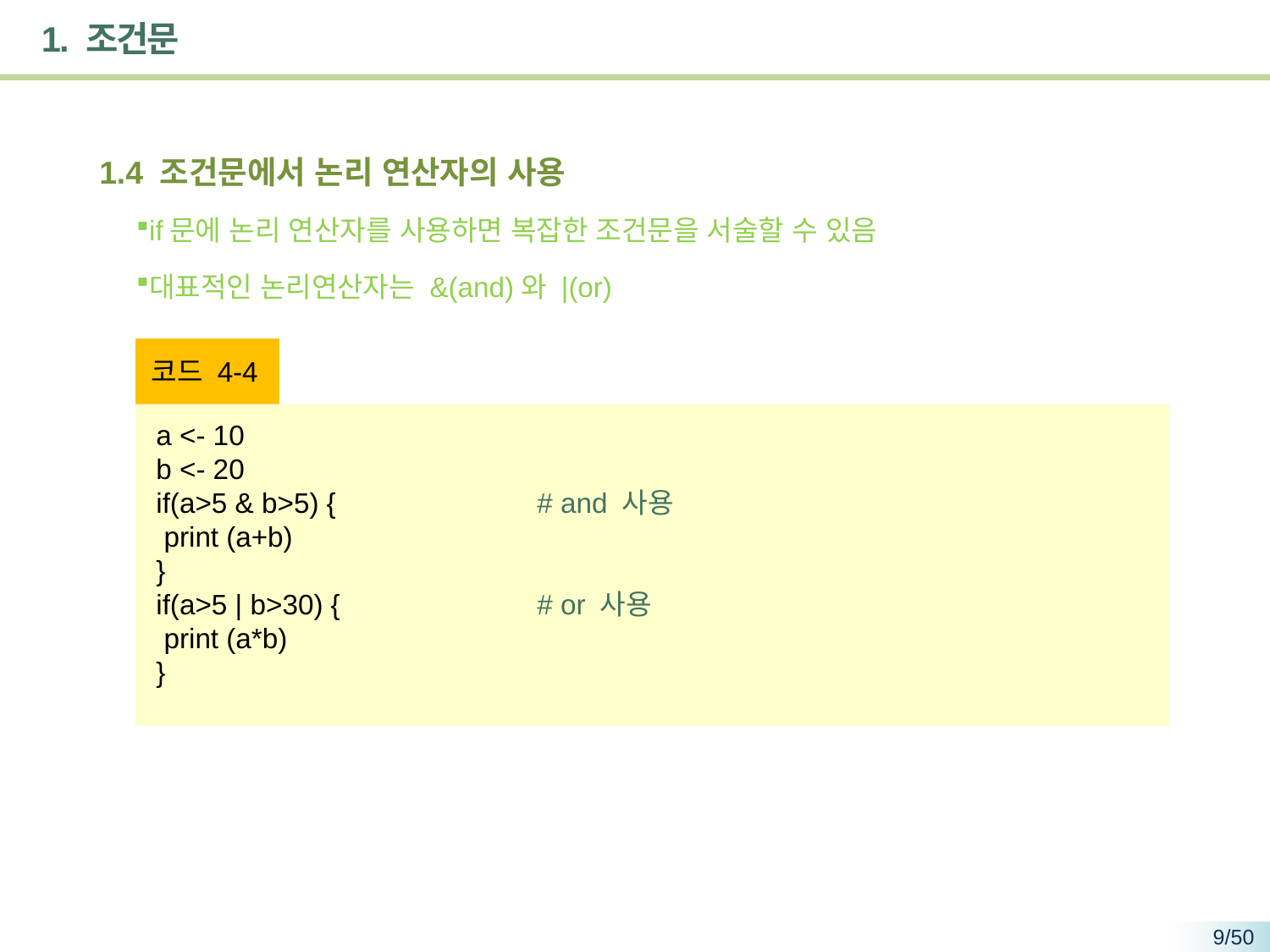

# 1. 조건문

   1.4 조건문에서 논리 연산자의 사용
if문에 논리 연산자를 사용하면 복잡한 조건문을 서술할 수 있음
대표적인 논리연산자는 &(and)와 |(or)

코드 4-4

a <- 10
b <- 20
if(a>5 & b>5) { 		# and 사용
 print (a+b)
}
if(a>5 | b>30) { 		# or 사용
 print (a*b)
}